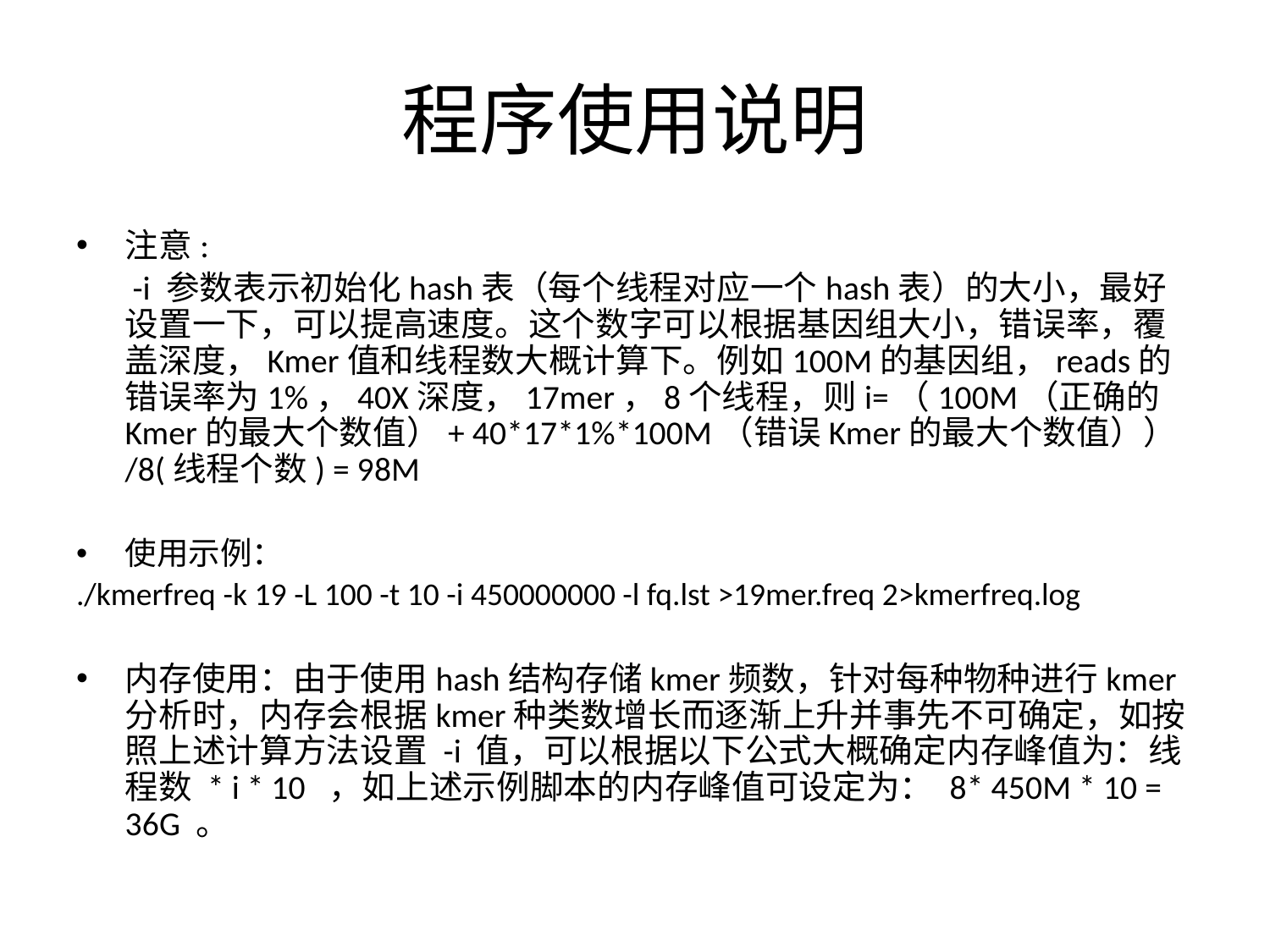

# 程序使用说明
注意:
	 -i 参数表示初始化hash表（每个线程对应一个hash表）的大小，最好设置一下，可以提高速度。这个数字可以根据基因组大小，错误率，覆盖深度，Kmer值和线程数大概计算下。例如100M的基因组，reads的错误率为1%，40X深度，17mer，8个线程，则i=（100M（正确的Kmer的最大个数值）+ 40*17*1%*100M（错误Kmer的最大个数值））/8(线程个数) = 98M

使用示例：
./kmerfreq -k 19 -L 100 -t 10 -i 450000000 -l fq.lst >19mer.freq 2>kmerfreq.log

内存使用：由于使用hash结构存储kmer频数，针对每种物种进行kmer分析时，内存会根据kmer种类数增长而逐渐上升并事先不可确定，如按照上述计算方法设置 -i 值，可以根据以下公式大概确定内存峰值为：线程数 * i * 10  ，如上述示例脚本的内存峰值可设定为： 8* 450M * 10 = 36G 。